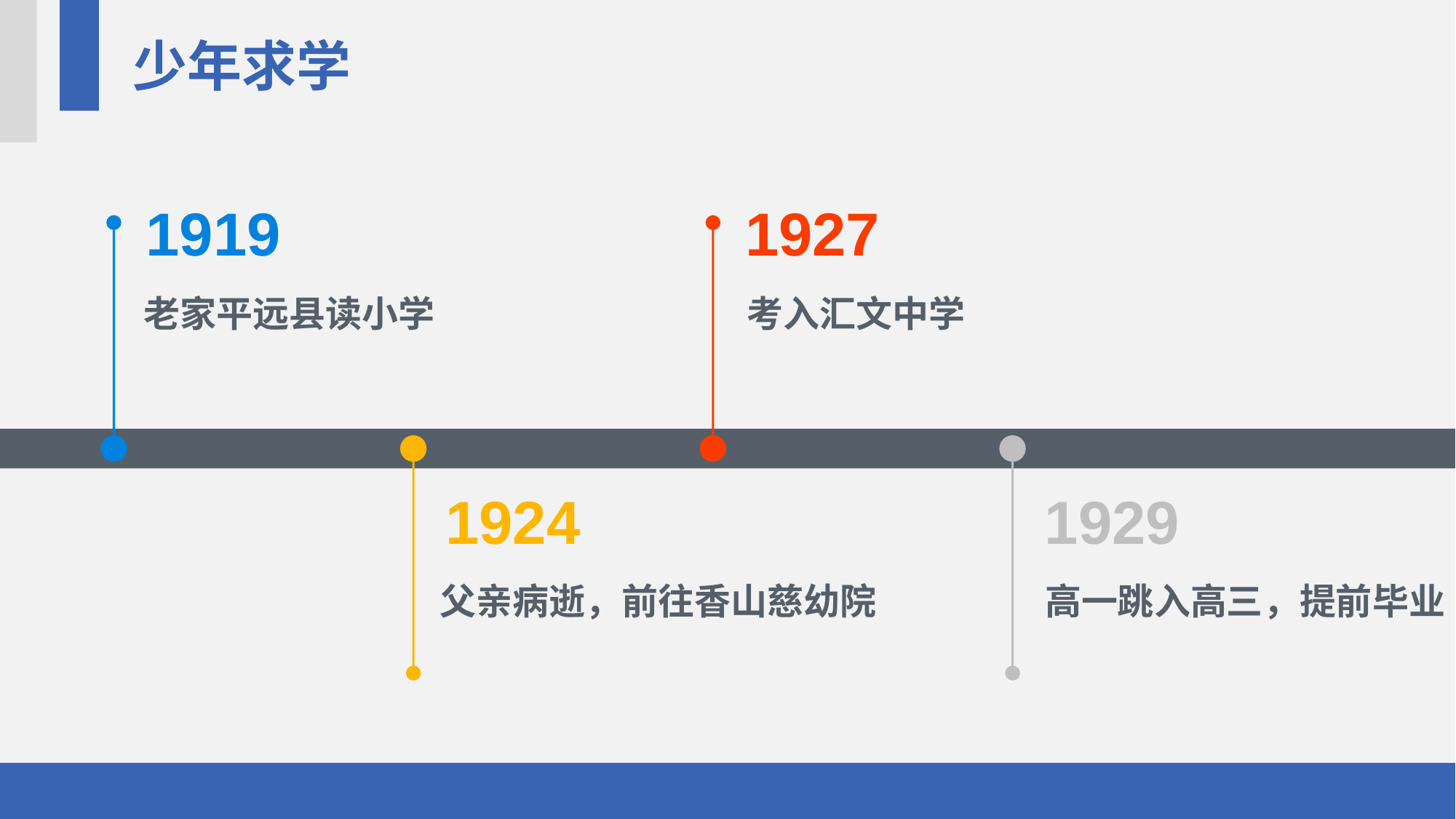

少年求学
1919
1927

老家平远县读小学
考入汇文中学

1924
1929
父亲病逝，前往香山慈幼院
高一跳入高三，提前毕业